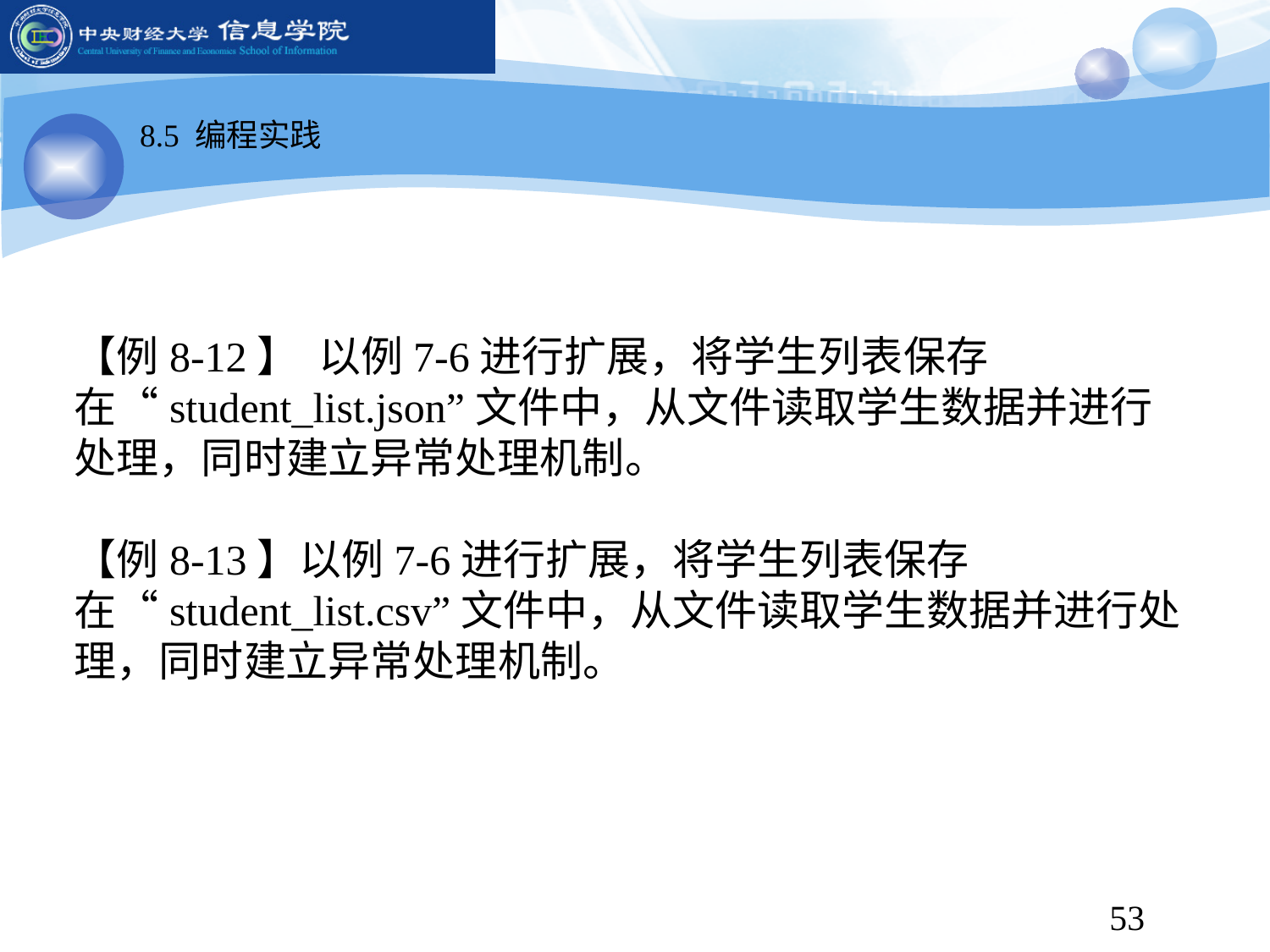

8.5 编程实践
【例8-12】  以例7-6进行扩展，将学生列表保存在“student_list.json”文件中，从文件读取学生数据并进行处理，同时建立异常处理机制。

【例8-13】以例7-6进行扩展，将学生列表保存在“student_list.csv”文件中，从文件读取学生数据并进行处理，同时建立异常处理机制。